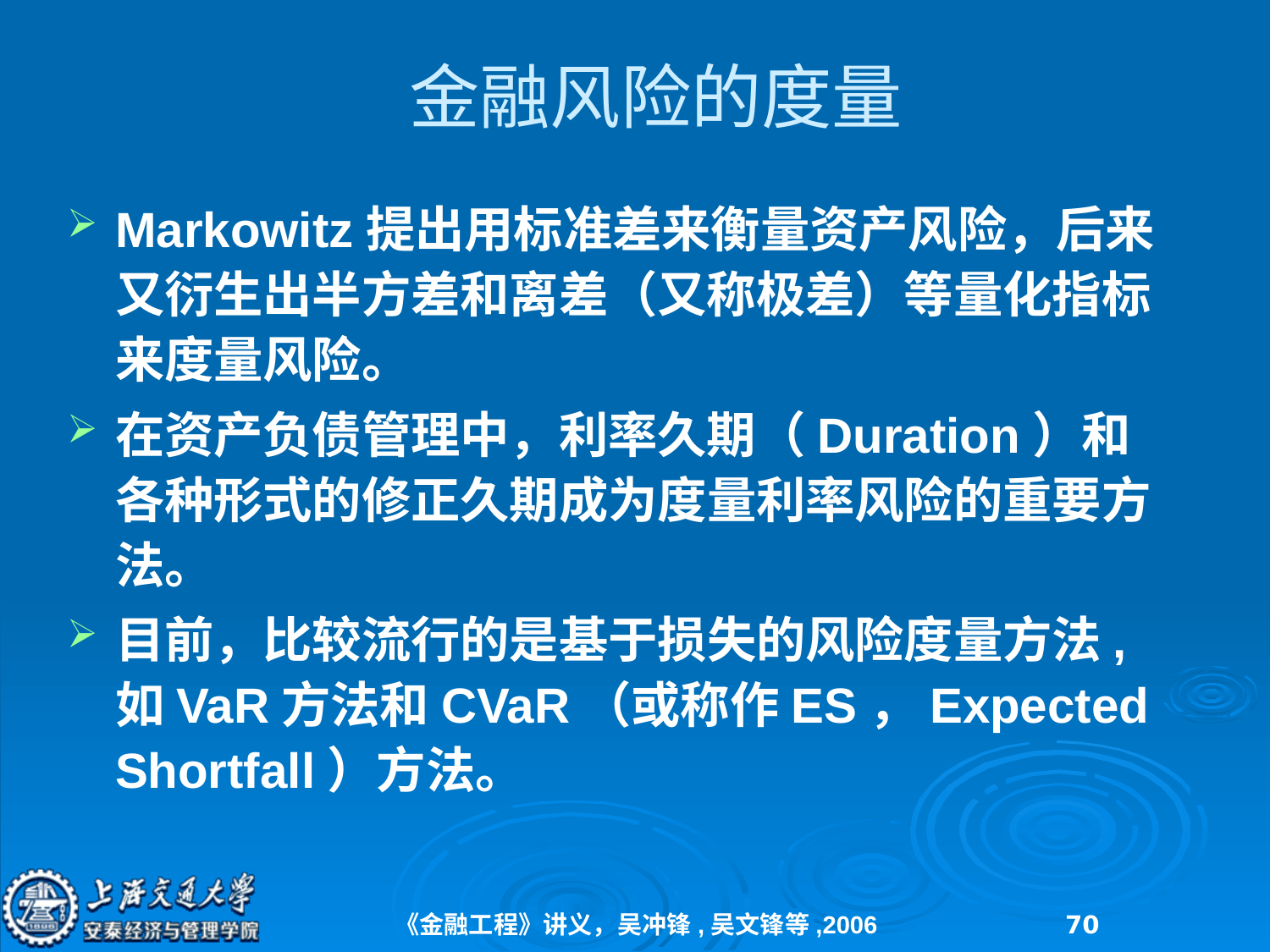

# 金融风险的度量
Markowitz提出用标准差来衡量资产风险，后来又衍生出半方差和离差（又称极差）等量化指标来度量风险。
在资产负债管理中，利率久期（Duration）和各种形式的修正久期成为度量利率风险的重要方法。
目前，比较流行的是基于损失的风险度量方法,如VaR方法和CVaR（或称作ES，Expected Shortfall）方法。